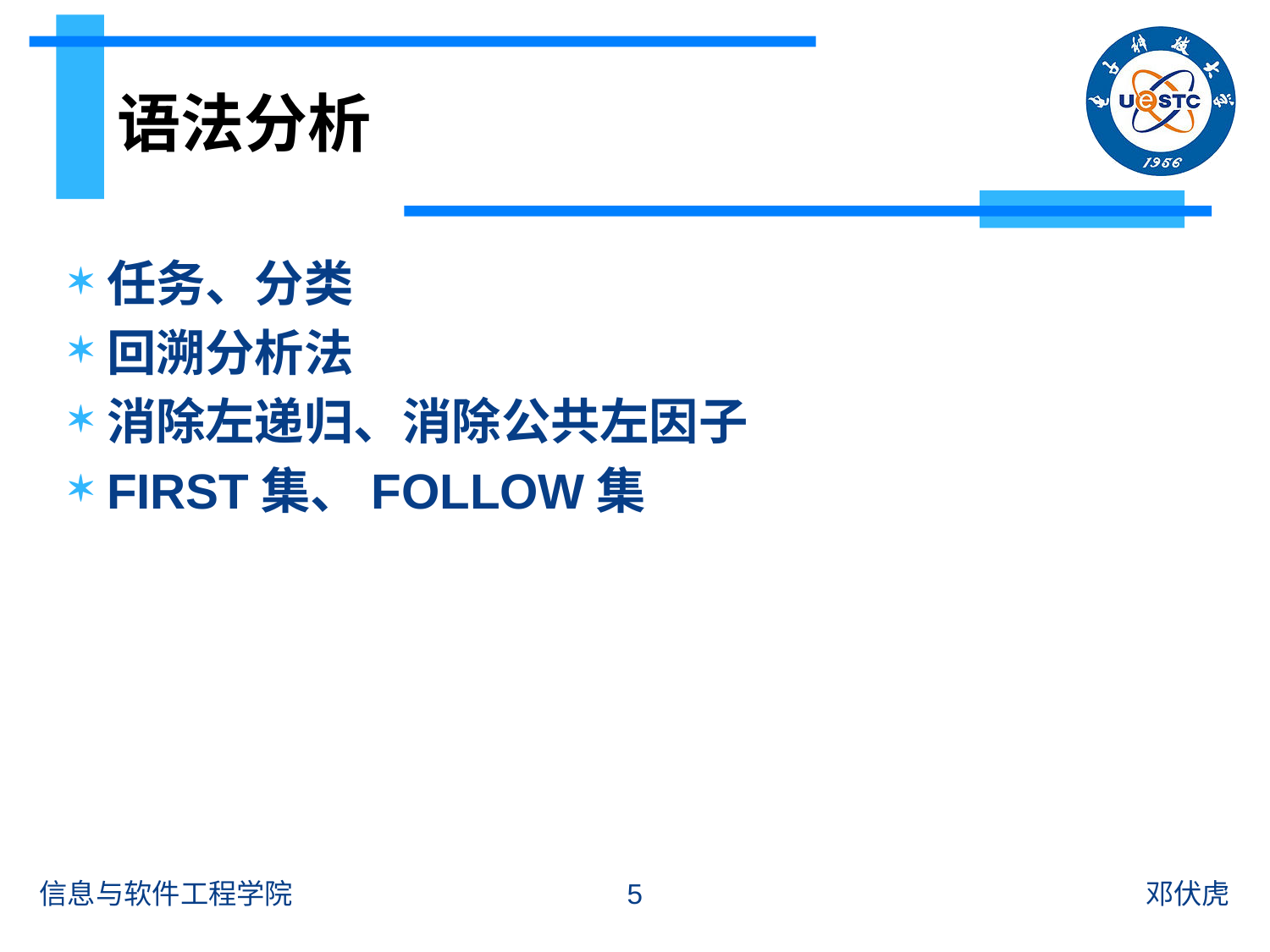

# 语法分析
任务、分类
回溯分析法
消除左递归、消除公共左因子
FIRST集、FOLLOW集
5
信息与软件工程学院
邓伏虎